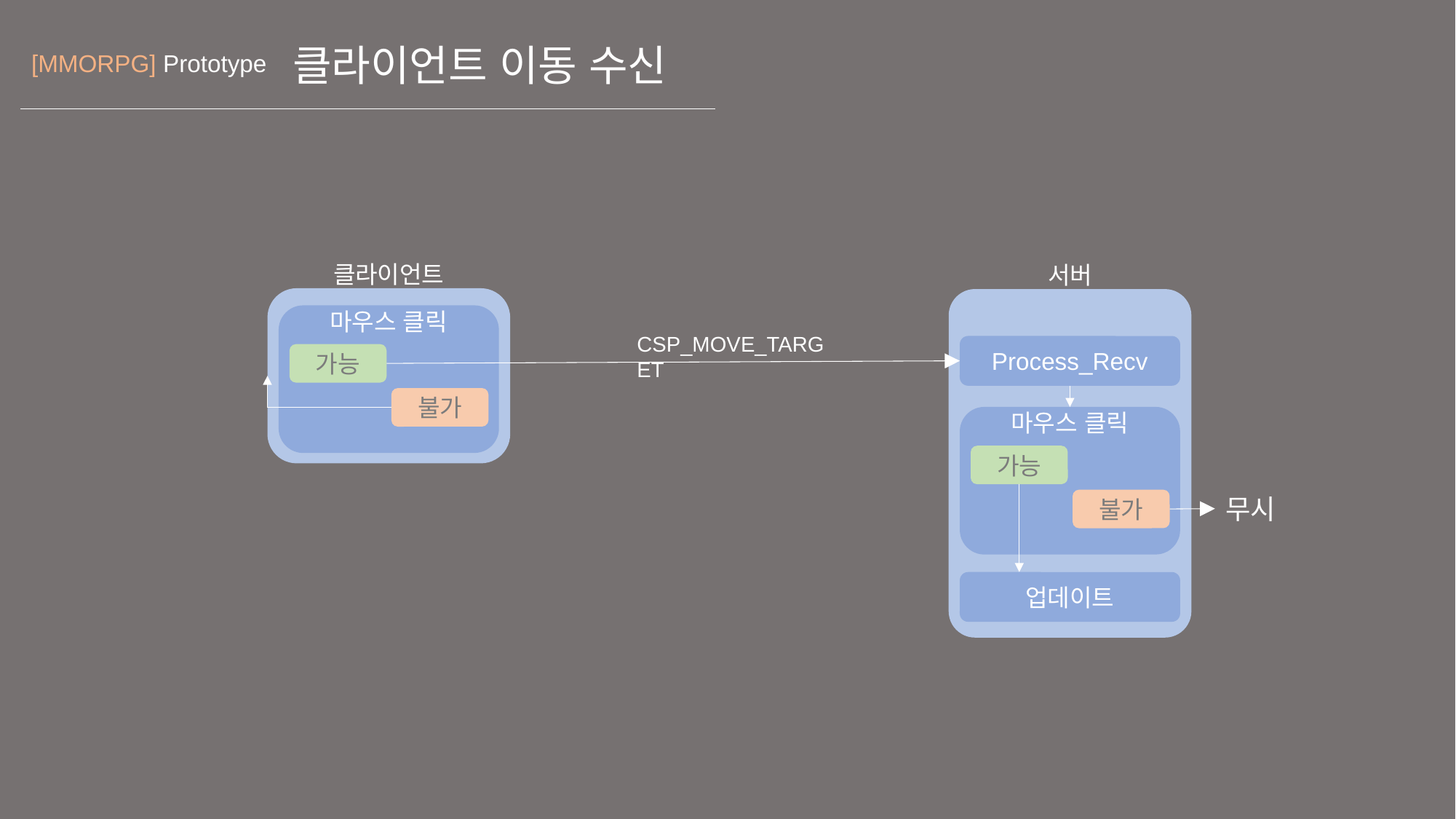

# 클라이언트 이동 수신
[MMORPG] Prototype
클라이언트

서버

마우스 클릭

CSP_MOVE_TARGET
Process_Recv
가능
불가
마우스 클릭

가능
무시
불가
업데이트